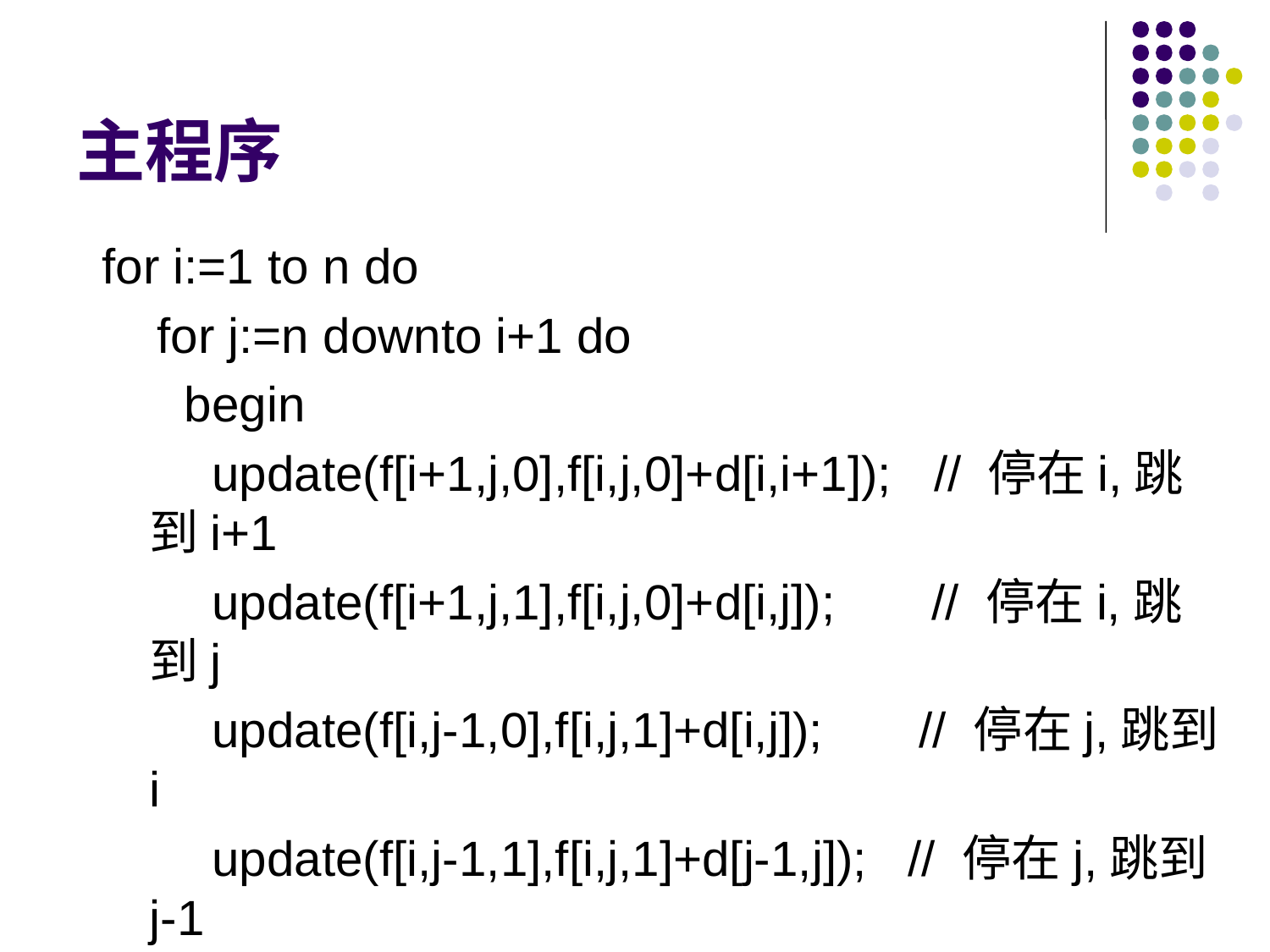

# 主程序
for i:=1 to n do
    for j:=n downto i+1 do
      begin
        update(f[i+1,j,0],f[i,j,0]+d[i,i+1]);   // 停在i,跳到i+1
        update(f[i+1,j,1],f[i,j,0]+d[i,j]);       // 停在i,跳到j
        update(f[i,j-1,0],f[i,j,1]+d[i,j]);       // 停在j,跳到i
        update(f[i,j-1,1],f[i,j,1]+d[j-1,j]);   // 停在j,跳到j-1
      end;